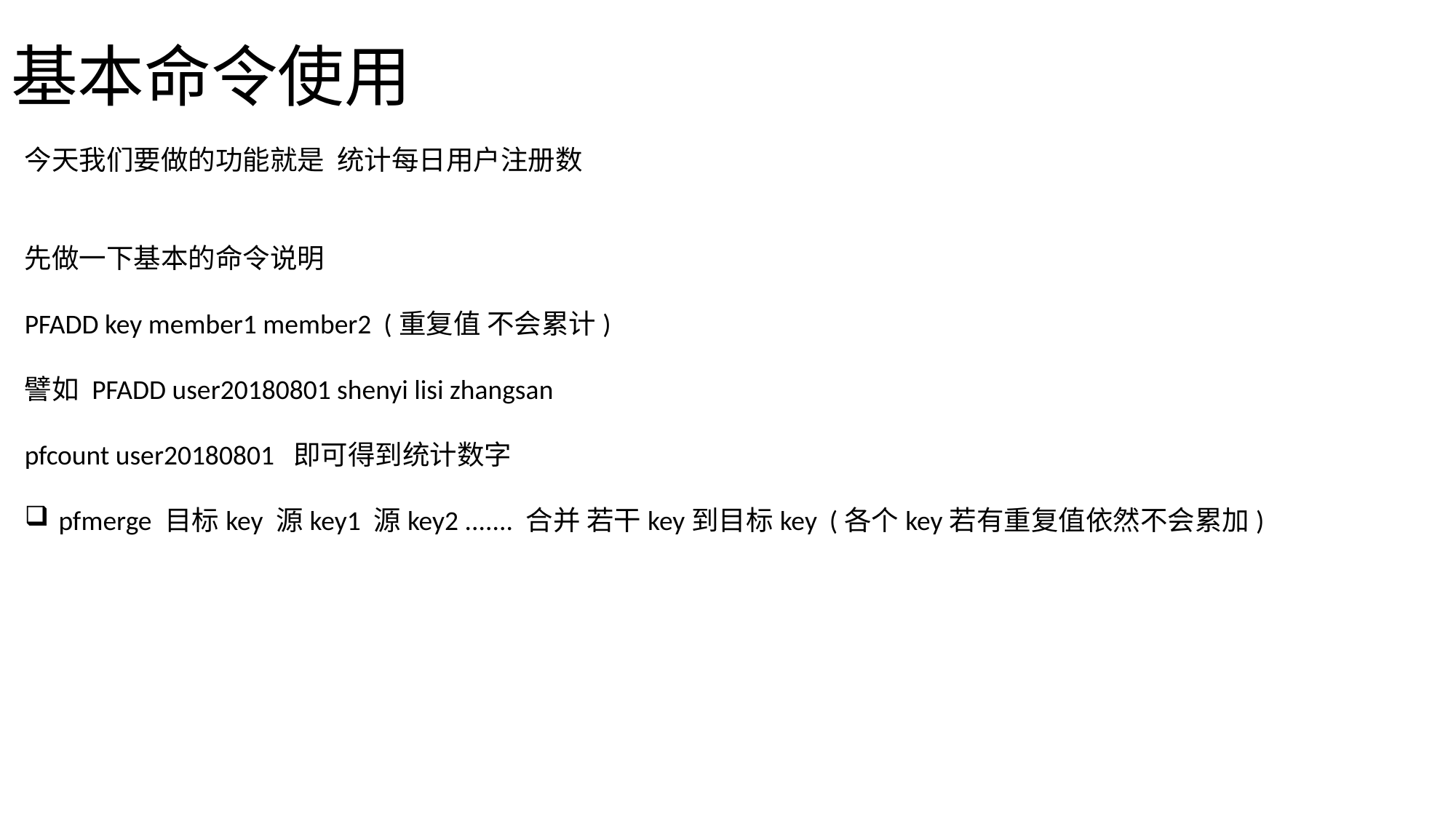

# 基本命令使用

今天我们要做的功能就是  统计每日用户注册数

先做一下基本的命令说明

PFADD key member1 member2  (重复值 不会累计)

譬如 PFADD user20180801 shenyi lisi zhangsan

pfcount user20180801  即可得到统计数字

pfmerge 目标key 源key1 源key2 ....... 合并 若干key到目标key  (各个key若有重复值依然不会累加)